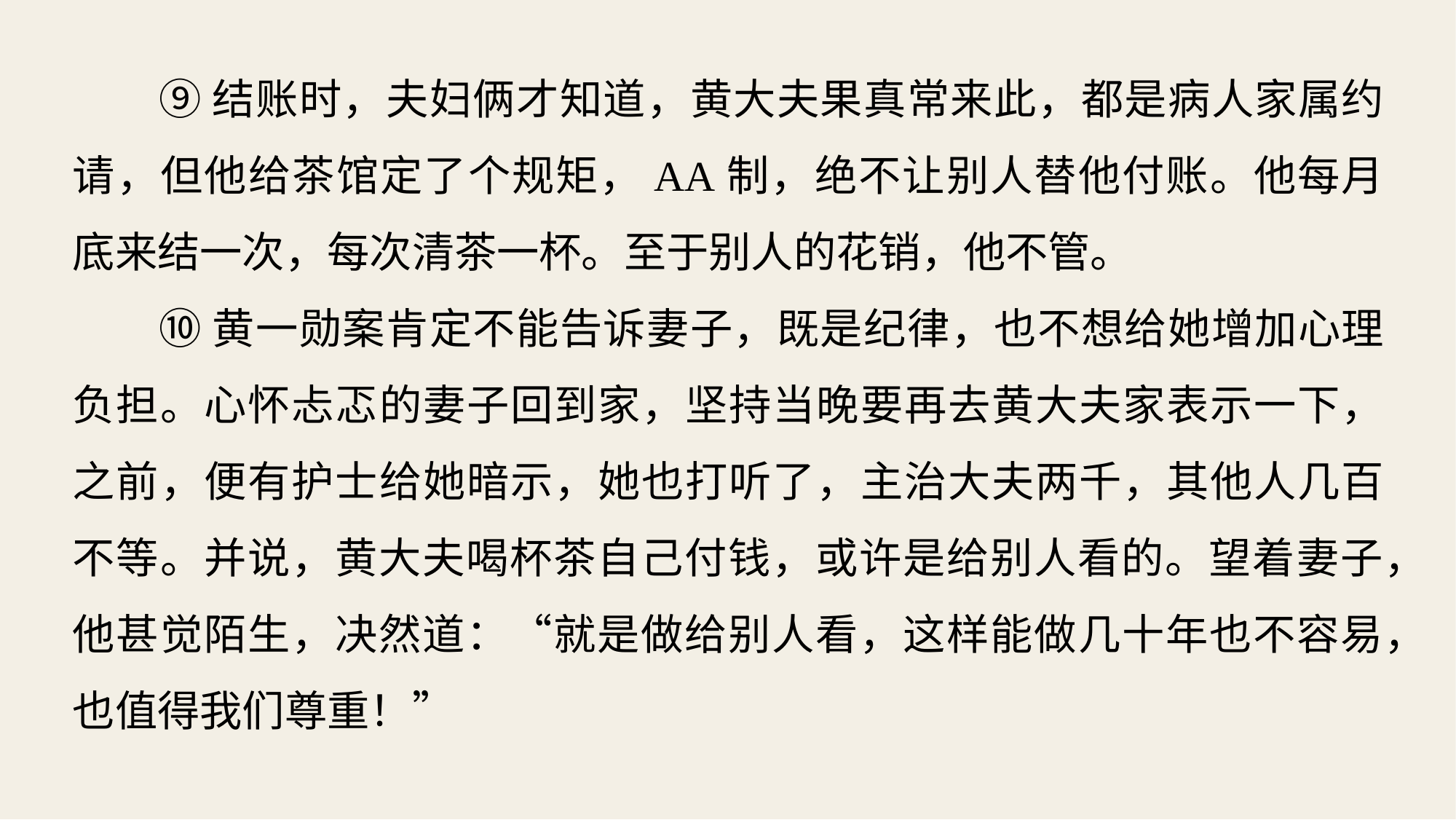

⑨结账时，夫妇俩才知道，黄大夫果真常来此，都是病人家属约请，但他给茶馆定了个规矩，AA制，绝不让别人替他付账。他每月底来结一次，每次清茶一杯。至于别人的花销，他不管。
⑩黄一勋案肯定不能告诉妻子，既是纪律，也不想给她增加心理负担。心怀忐忑的妻子回到家，坚持当晚要再去黄大夫家表示一下，之前，便有护士给她暗示，她也打听了，主治大夫两千，其他人几百不等。并说，黄大夫喝杯茶自己付钱，或许是给别人看的。望着妻子，他甚觉陌生，决然道：“就是做给别人看，这样能做几十年也不容易，也值得我们尊重！”